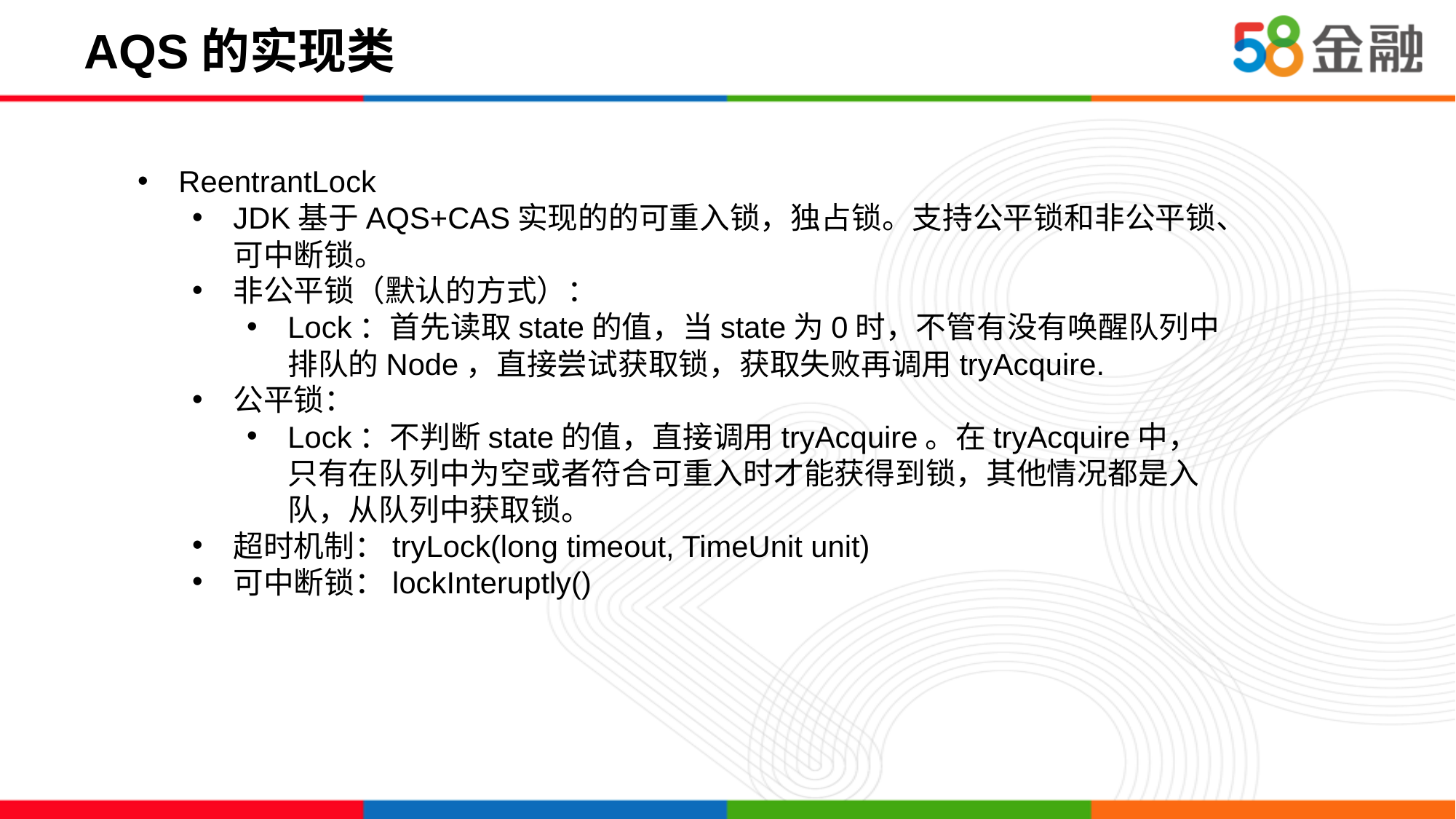

# AQS的实现类
ReentrantLock
JDK基于AQS+CAS实现的的可重入锁，独占锁。支持公平锁和非公平锁、可中断锁。
非公平锁（默认的方式）：
Lock：首先读取state的值，当state为0时，不管有没有唤醒队列中排队的Node，直接尝试获取锁，获取失败再调用tryAcquire.
公平锁：
Lock：不判断state的值，直接调用tryAcquire。在tryAcquire中，只有在队列中为空或者符合可重入时才能获得到锁，其他情况都是入队，从队列中获取锁。
超时机制：tryLock(long timeout, TimeUnit unit)
可中断锁：lockInteruptly()